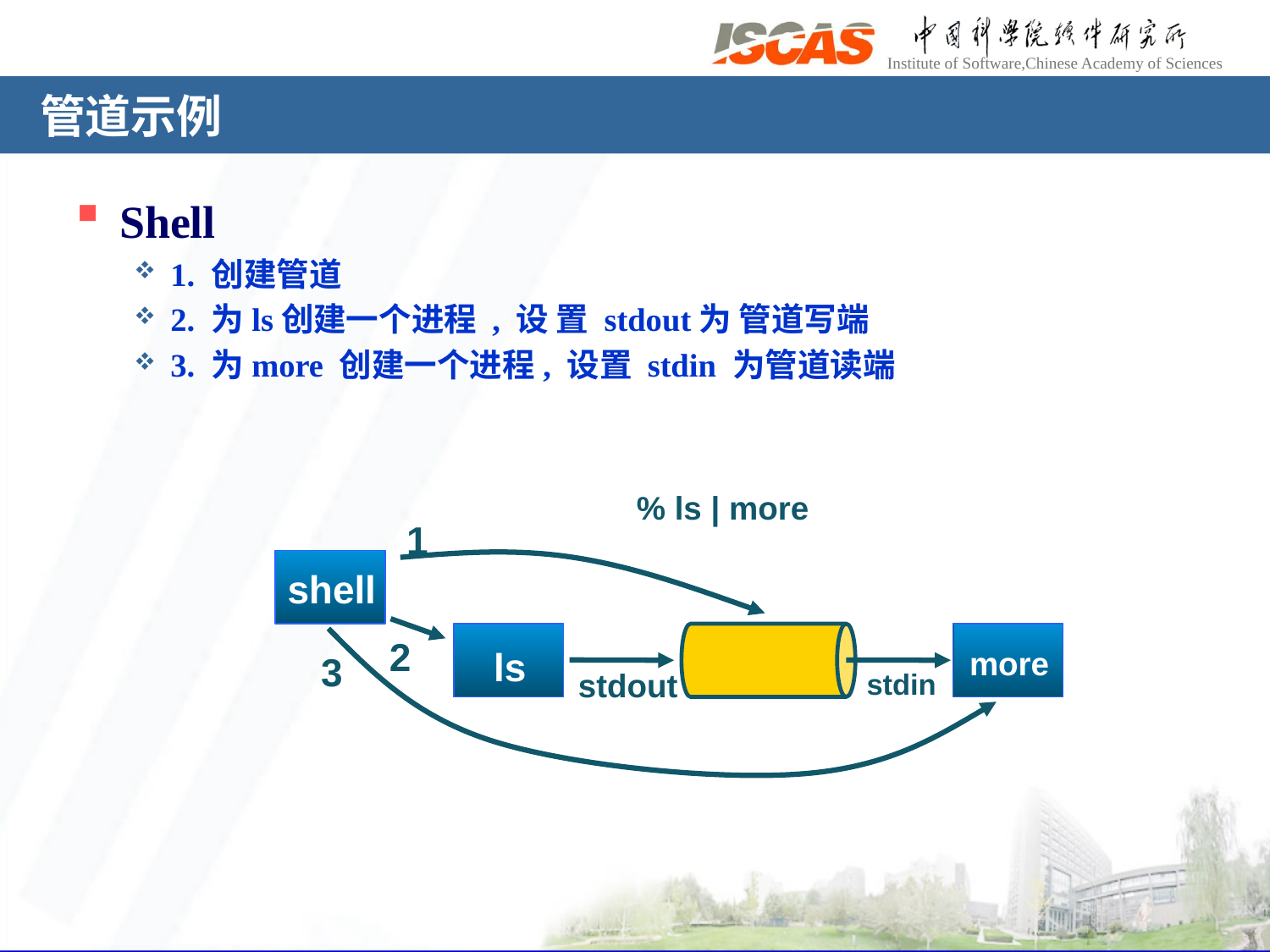

# 管道示例
Shell
1. 创建管道
2. 为ls创建一个进程 , 设 置 stdout为 管道写端
3. 为more 创建一个进程, 设置 stdin 为管道读端

% ls | more
1

shell

2
ls
stdout

more
3
stdin